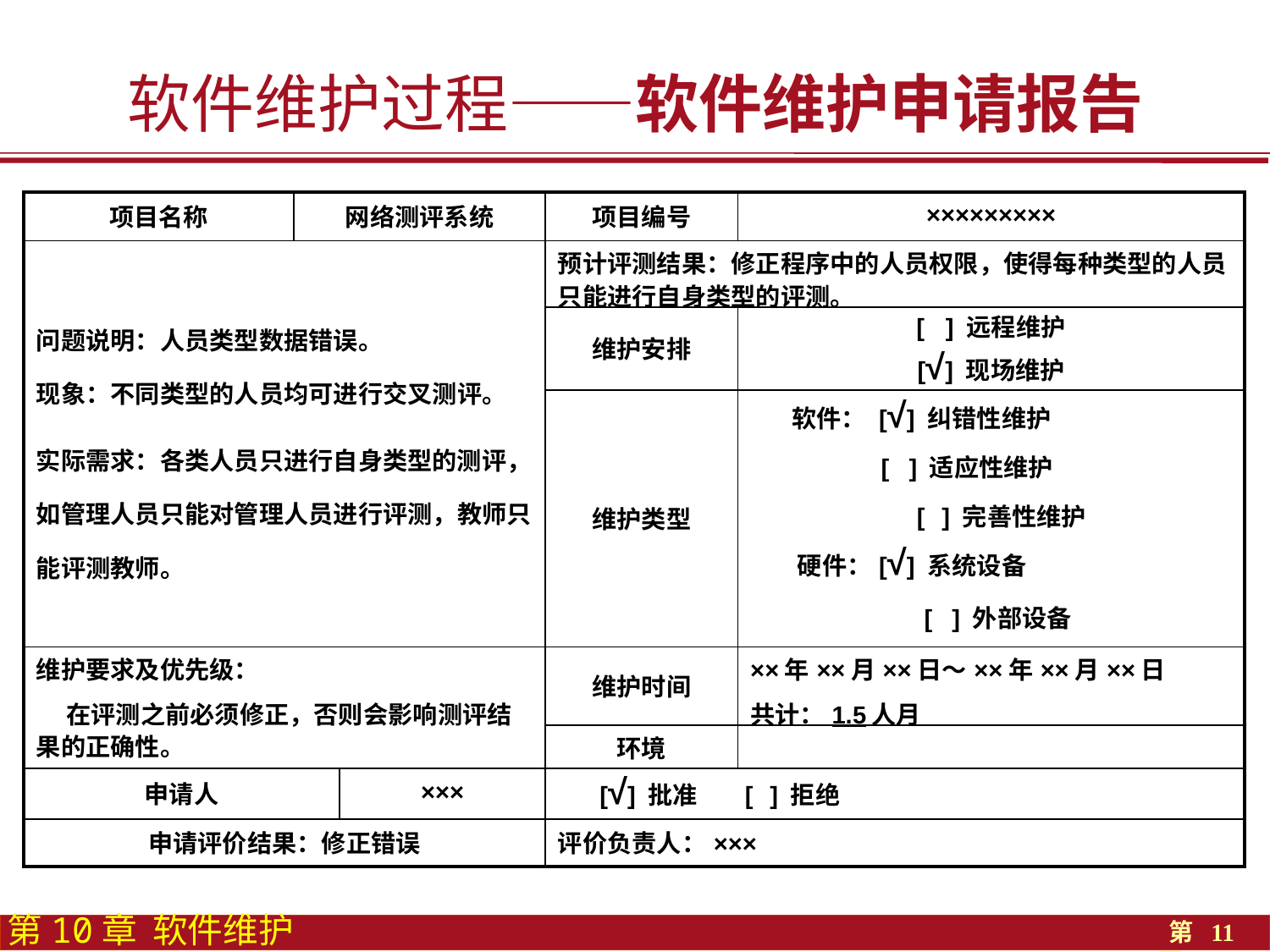

软件维护过程——软件维护申请报告
| 项目名称 | 网络测评系统 |  | 项目编号 | ××××××××× |
| --- | --- | --- | --- | --- |
| 问题说明：人员类型数据错误。 现象：不同类型的人员均可进行交叉测评。 实际需求：各类人员只进行自身类型的测评，如管理人员只能对管理人员进行评测，教师只能评测教师。 |  |  | 预计评测结果：修正程序中的人员权限，使得每种类型的人员只能进行自身类型的评测。 |  |
|  |  |  | 维护安排 | [ ] 远程维护 [√] 现场维护 |
|  |  |  | 维护类型 | 软件： [√] 纠错性维护 [ ] 适应性维护 [ ] 完善性维护 硬件：[√] 系统设备 [ ] 外部设备 |
| 维护要求及优先级： 在评测之前必须修正，否则会影响测评结果的正确性。 |  |  | 维护时间 | ××年××月××日～××年××月××日 共计：1.5人月 |
|  |  |  | 环境 |  |
| 申请人 |  | ××× | [√] 批准 [ ] 拒绝 |  |
| 申请评价结果：修正错误 |  |  | 评价负责人：××× |  |